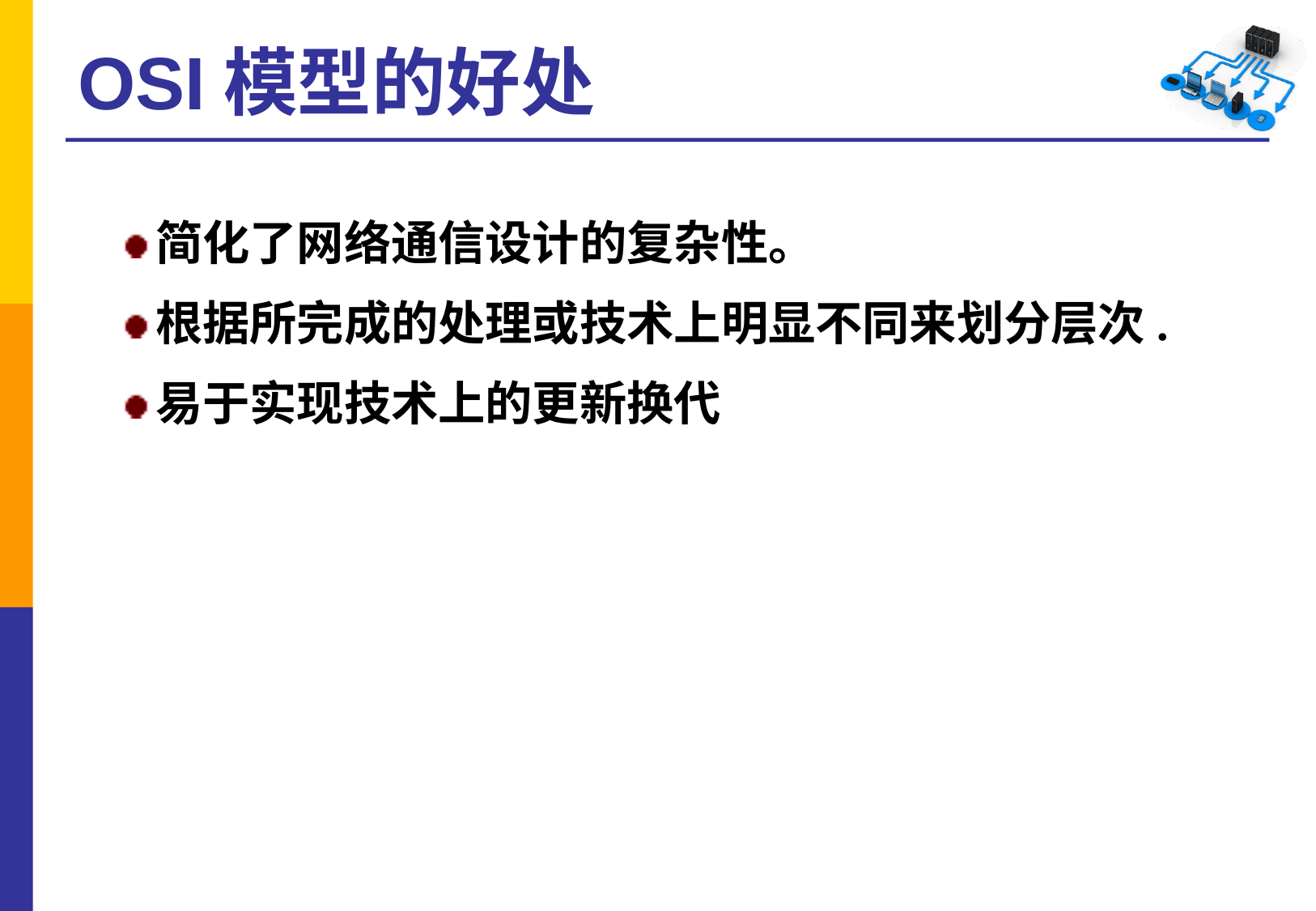

# OSI模型的好处
简化了网络通信设计的复杂性。
根据所完成的处理或技术上明显不同来划分层次.
易于实现技术上的更新换代